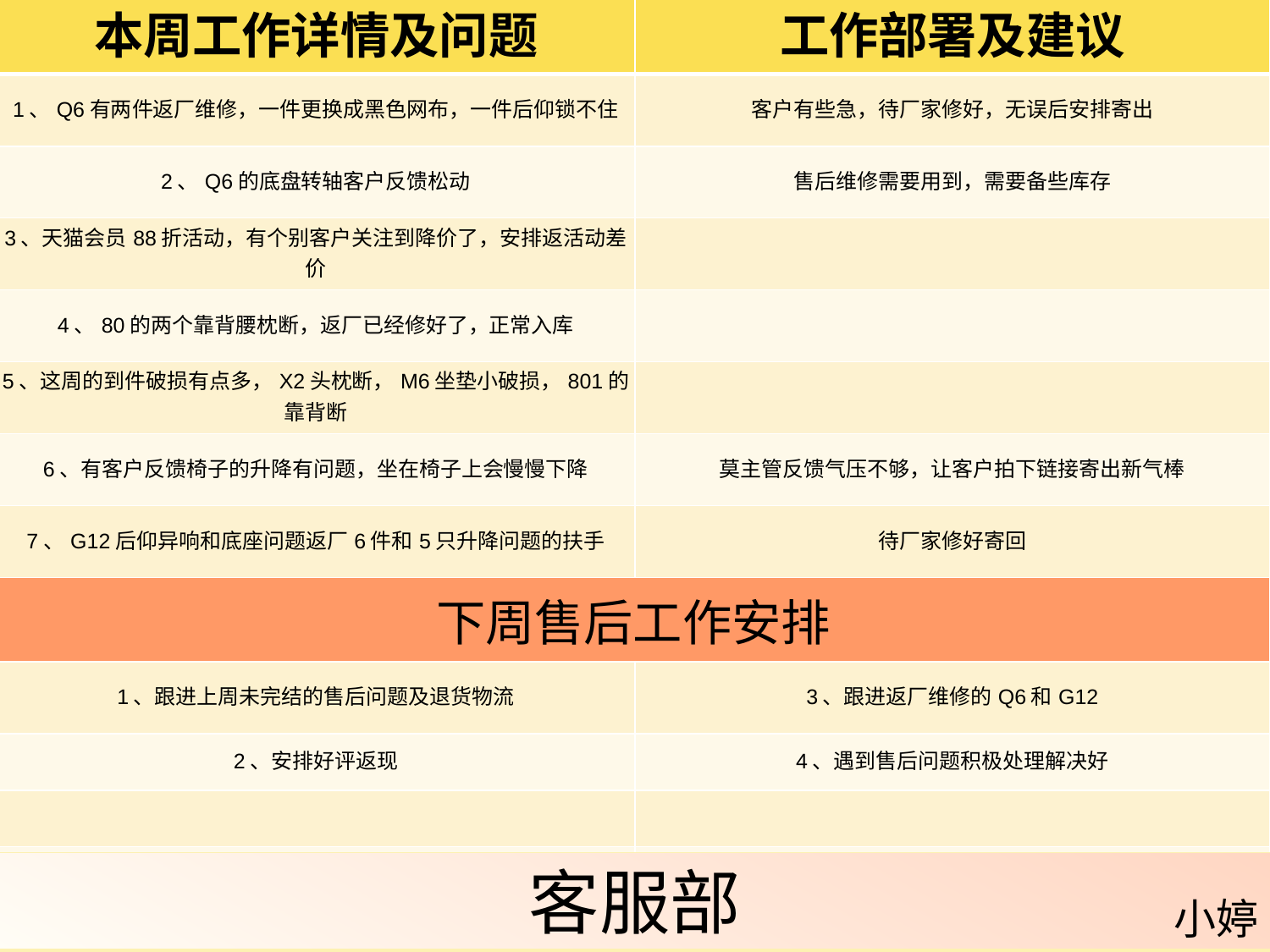

| 本周工作详情及问题 | 工作部署及建议 |
| --- | --- |
| 1、Q6有两件返厂维修，一件更换成黑色网布，一件后仰锁不住 | 客户有些急，待厂家修好，无误后安排寄出 |
| 2、Q6的底盘转轴客户反馈松动 | 售后维修需要用到，需要备些库存 |
| 3、天猫会员88折活动，有个别客户关注到降价了，安排返活动差价 |  |
| 4、80的两个靠背腰枕断，返厂已经修好了，正常入库 |  |
| 5、这周的到件破损有点多，X2头枕断，M6坐垫小破损，801的靠背断 |  |
| 6、有客户反馈椅子的升降有问题，坐在椅子上会慢慢下降 | 莫主管反馈气压不够，让客户拍下链接寄出新气棒 |
| 7、G12后仰异响和底座问题返厂6件和5只升降问题的扶手 | 待厂家修好寄回 |
| 下周售后工作安排 |  |
| 1、跟进上周未完结的售后问题及退货物流 | 3、跟进返厂维修的Q6和G12 |
| 2、安排好评返现 | 4、遇到售后问题积极处理解决好 |
|  |  |
|  |  |
客服部
小婷